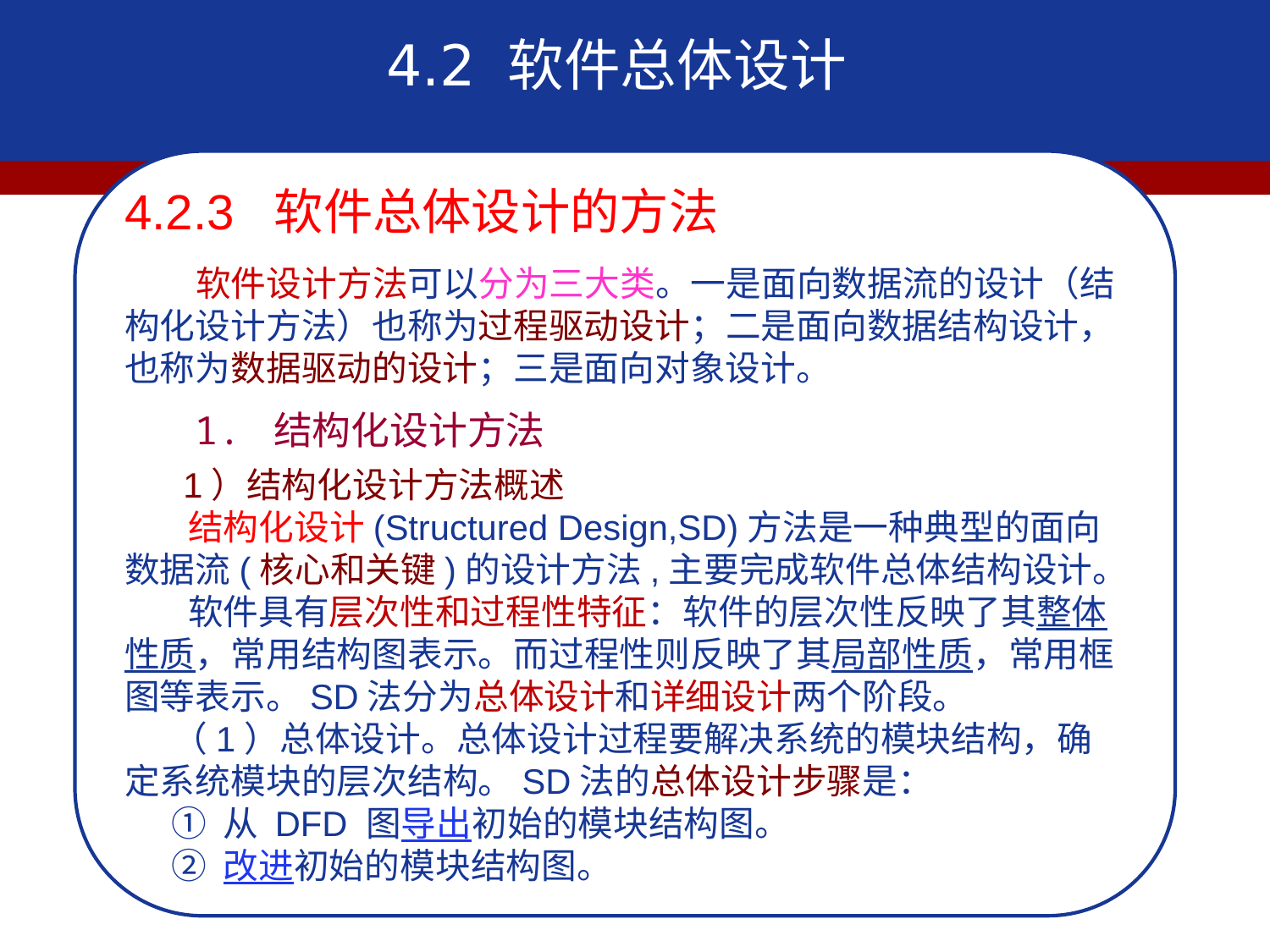

4.2 软件总体设计

4.2.3  软件总体设计的方法
        软件设计方法可以分为三大类。一是面向数据流的设计（结构化设计方法）也称为过程驱动设计；二是面向数据结构设计，也称为数据驱动的设计；三是面向对象设计。
   1. 结构化设计方法
      1）结构化设计方法概述
       结构化设计(Structured Design,SD)方法是一种典型的面向数据流(核心和关键)的设计方法,主要完成软件总体结构设计。
       软件具有层次性和过程性特征：软件的层次性反映了其整体性质，常用结构图表示。而过程性则反映了其局部性质，常用框图等表示。SD法分为总体设计和详细设计两个阶段。
     （1）总体设计。总体设计过程要解决系统的模块结构，确定系统模块的层次结构。SD法的总体设计步骤是：
      ① 从 DFD 图导出初始的模块结构图。
      ② 改进初始的模块结构图。